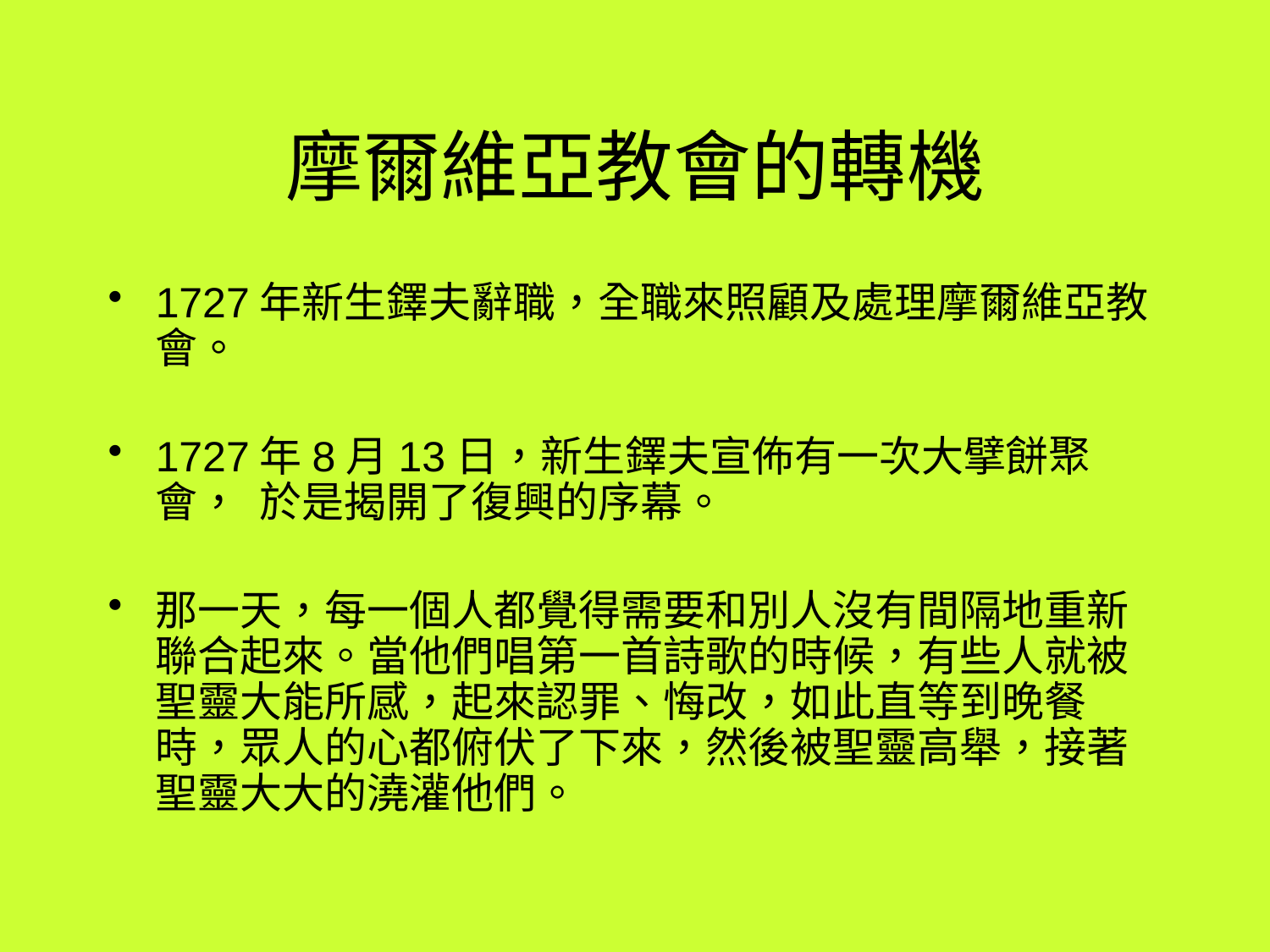

# 摩爾維亞教會的轉機
1727年新生鐸夫辭職，全職來照顧及處理摩爾維亞教會。

1727年8月13日，新生鐸夫宣佈有一次大擘餅聚會，  於是揭開了復興的序幕。

那一天，每一個人都覺得需要和別人沒有間隔地重新聯合起來。當他們唱第一首詩歌的時候，有些人就被聖靈大能所感，起來認罪、悔改，如此直等到晚餐時，眾人的心都俯伏了下來，然後被聖靈高舉，接著聖靈大大的澆灌他們。